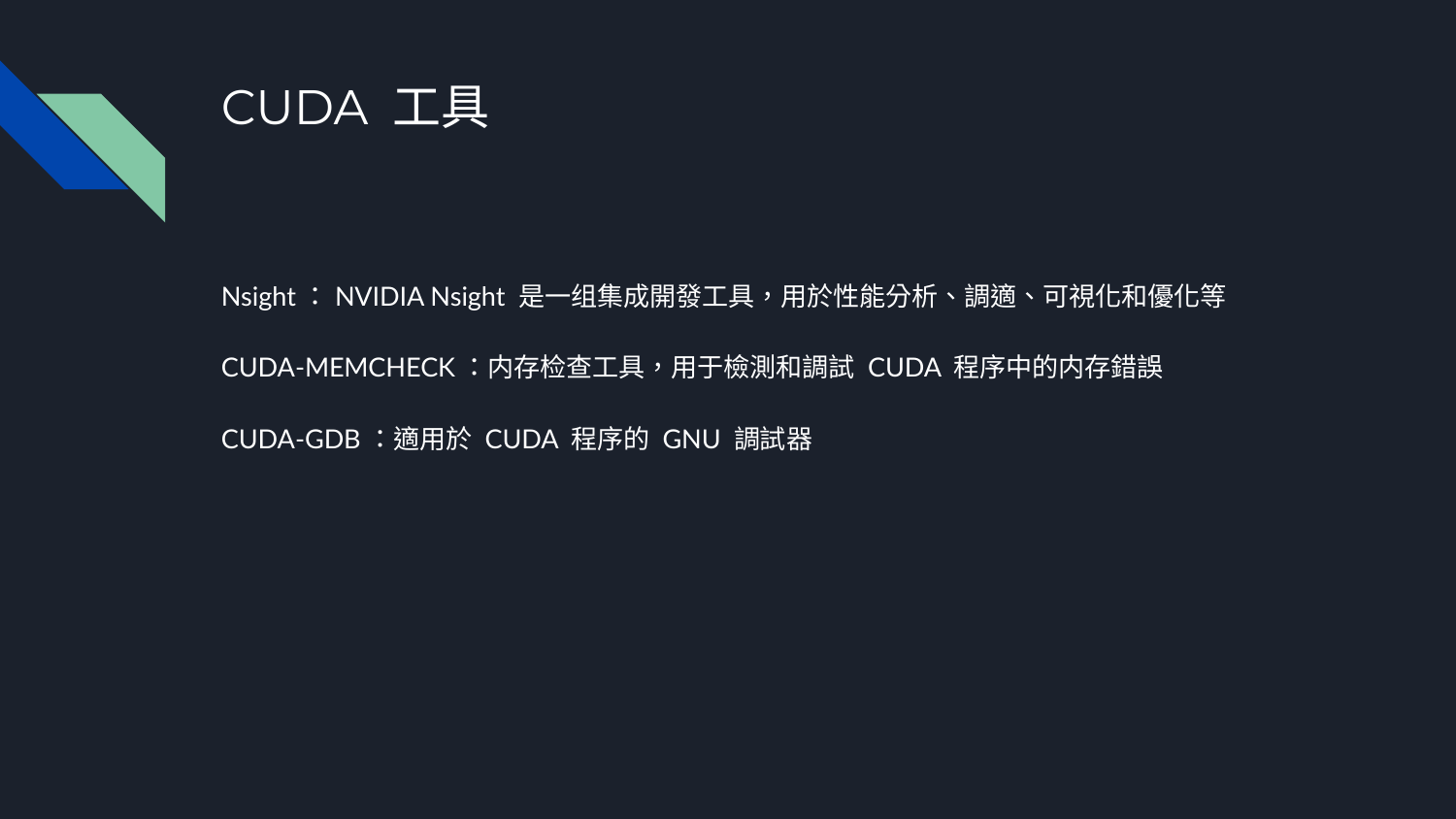

# CUDA 工具
Nsight：NVIDIA Nsight 是一组集成開發工具，用於性能分析、調適、可視化和優化等
CUDA-MEMCHECK：内存检查工具，用于檢測和調試 CUDA 程序中的内存錯誤
CUDA-GDB：適用於 CUDA 程序的 GNU 調試器